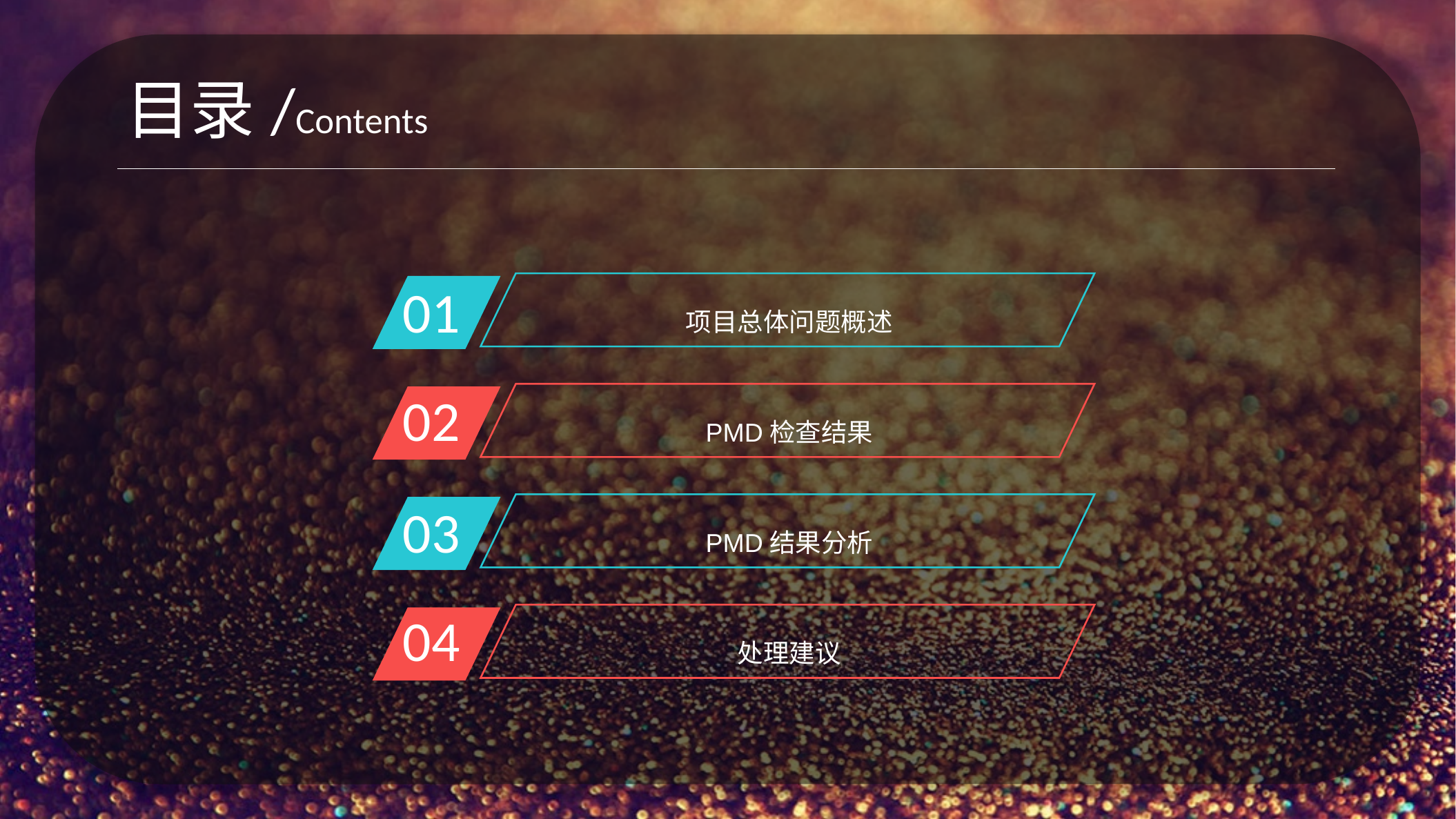

目录/Contents
01

项目总体问题概述
02

PMD检查结果
03

PMD结果分析
04

处理建议